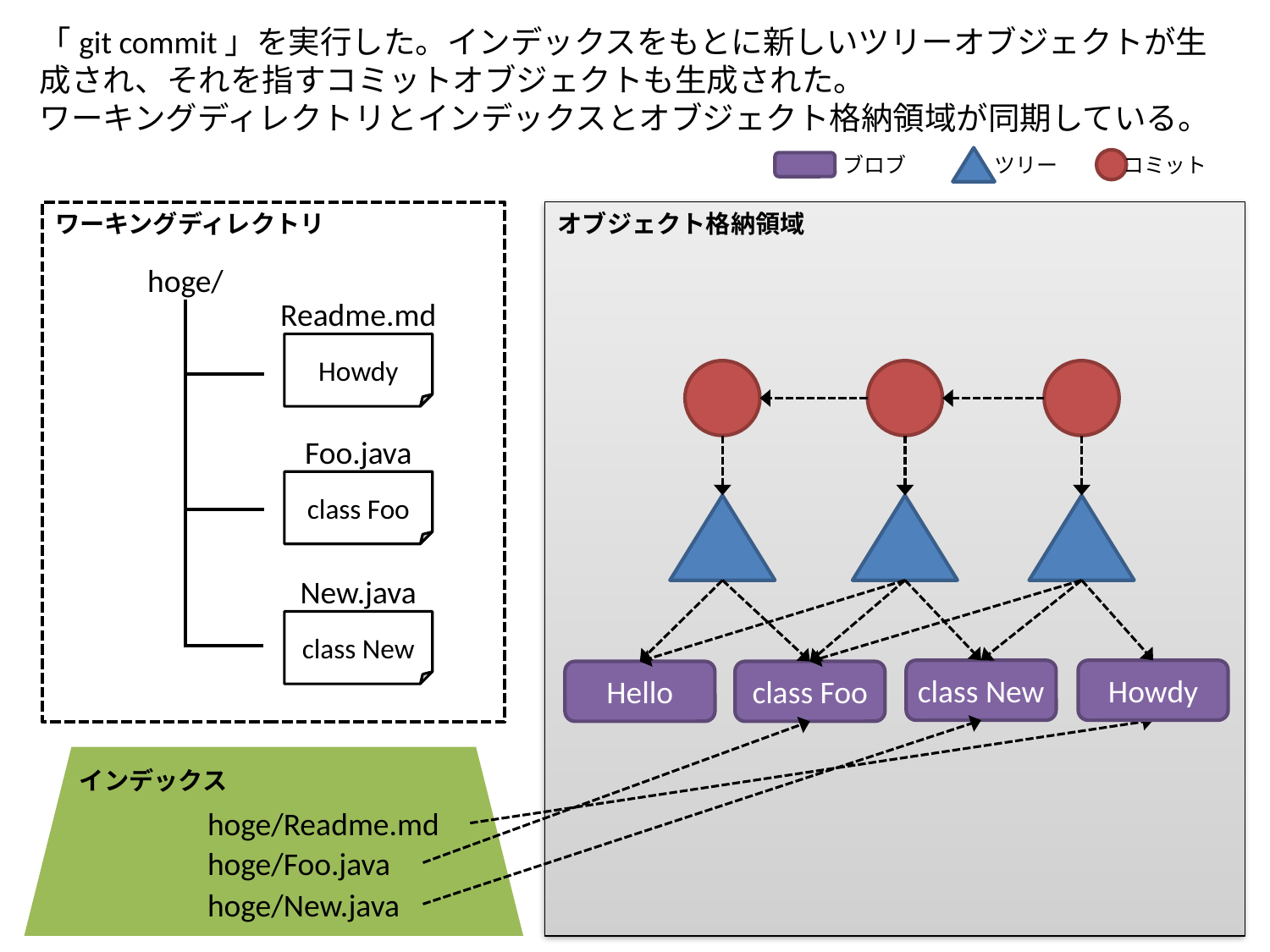

「git commit」を実行した。インデックスをもとに新しいツリーオブジェクトが生成され、それを指すコミットオブジェクトも生成された。
ワーキングディレクトリとインデックスとオブジェクト格納領域が同期している。
ブロブ
ツリー

コミット

オブジェクト格納領域
ワーキングディレクトリ
hoge/
Readme.md
Howdy

Foo.java
class Foo

New.java
class New

class New
Howdy
Hello
class Foo
 インデックス
hoge/Readme.md
hoge/Foo.java
hoge/New.java